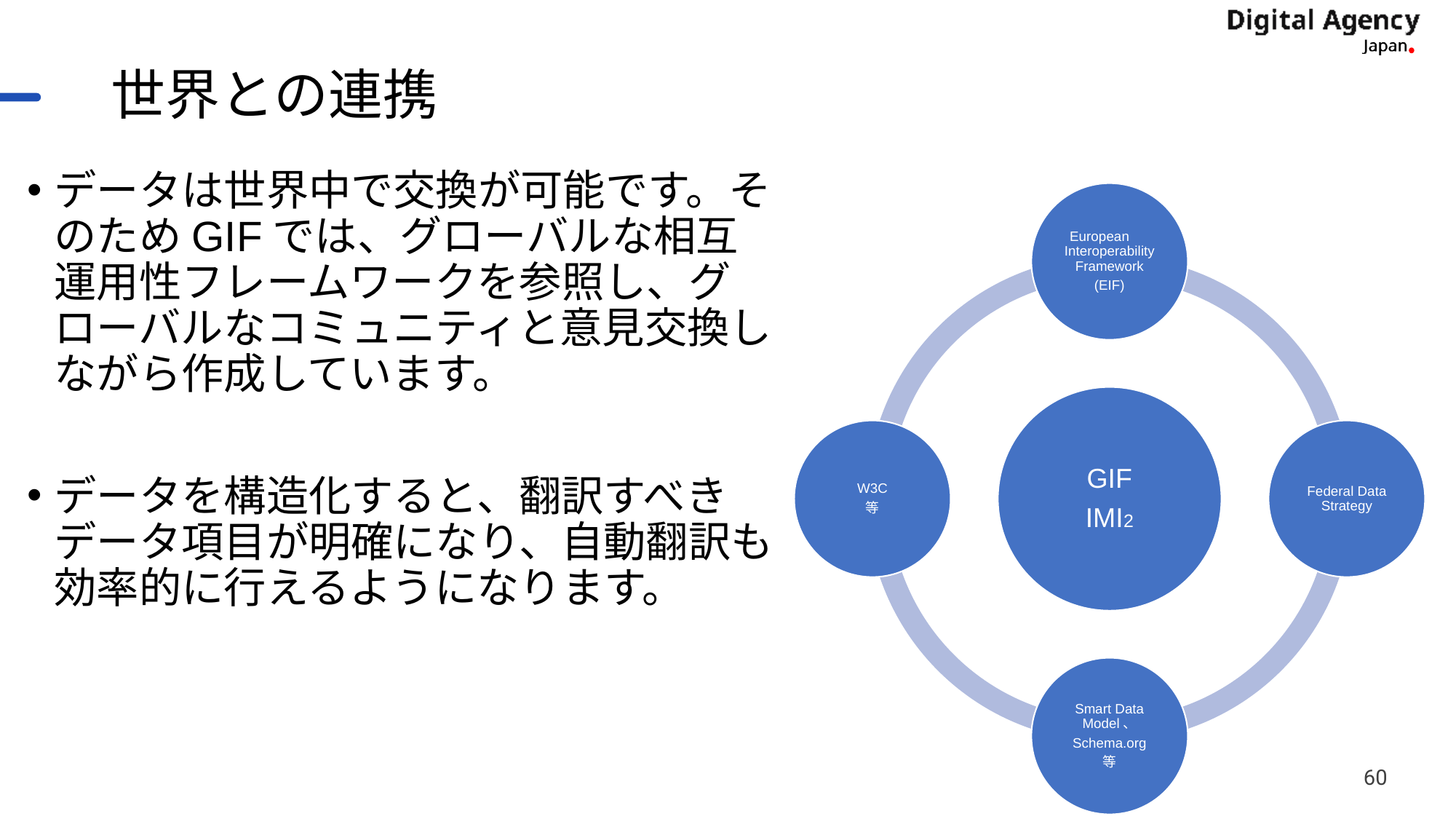

# 世界との連携
データは世界中で交換が可能です。そのためGIFでは、グローバルな相互運用性フレームワークを参照し、グローバルなコミュニティと意見交換しながら作成しています。

データを構造化すると、翻訳すべきデータ項目が明確になり、自動翻訳も効率的に行えるようになります。

GIF
IMI2
European　Interoperability Framework
(EIF)
Federal Data Strategy
Smart Data Model、
Schema.org
等
W3C
等
60